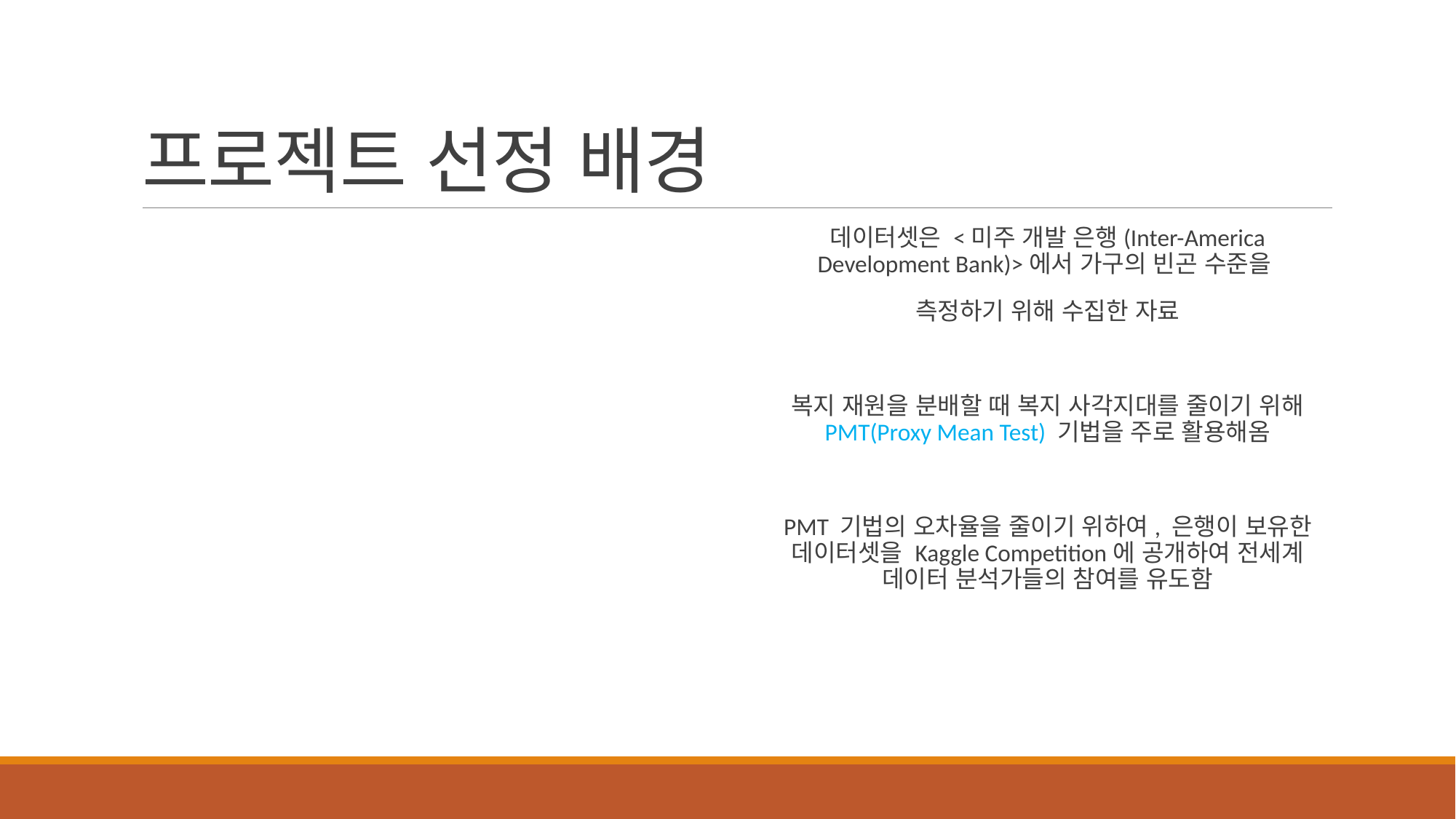

# 프로젝트 선정 배경
데이터셋은 <미주 개발 은행(Inter-America Development Bank)>에서 가구의 빈곤 수준을
측정하기 위해 수집한 자료

복지 재원을 분배할 때 복지 사각지대를 줄이기 위해 PMT(Proxy Mean Test) 기법을 주로 활용해옴

PMT 기법의 오차율을 줄이기 위하여, 은행이 보유한 데이터셋을 Kaggle Competition에 공개하여 전세계 데이터 분석가들의 참여를 유도함